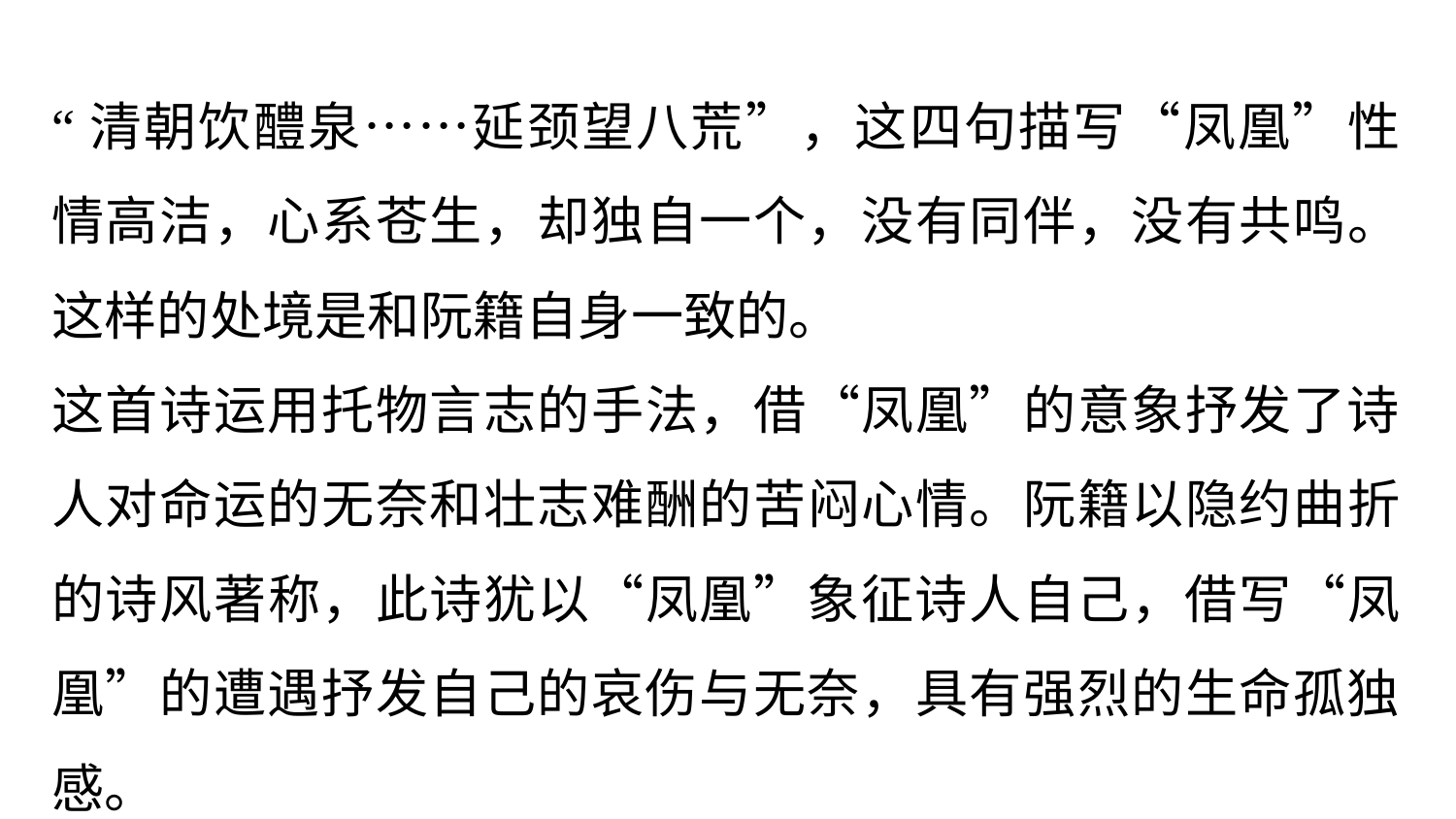

“清朝饮醴泉……延颈望八荒”，这四句描写“凤凰”性情高洁，心系苍生，却独自一个，没有同伴，没有共鸣。这样的处境是和阮籍自身一致的。
这首诗运用托物言志的手法，借“凤凰”的意象抒发了诗人对命运的无奈和壮志难酬的苦闷心情。阮籍以隐约曲折的诗风著称，此诗犹以“凤凰”象征诗人自己，借写“凤凰”的遭遇抒发自己的哀伤与无奈，具有强烈的生命孤独感。